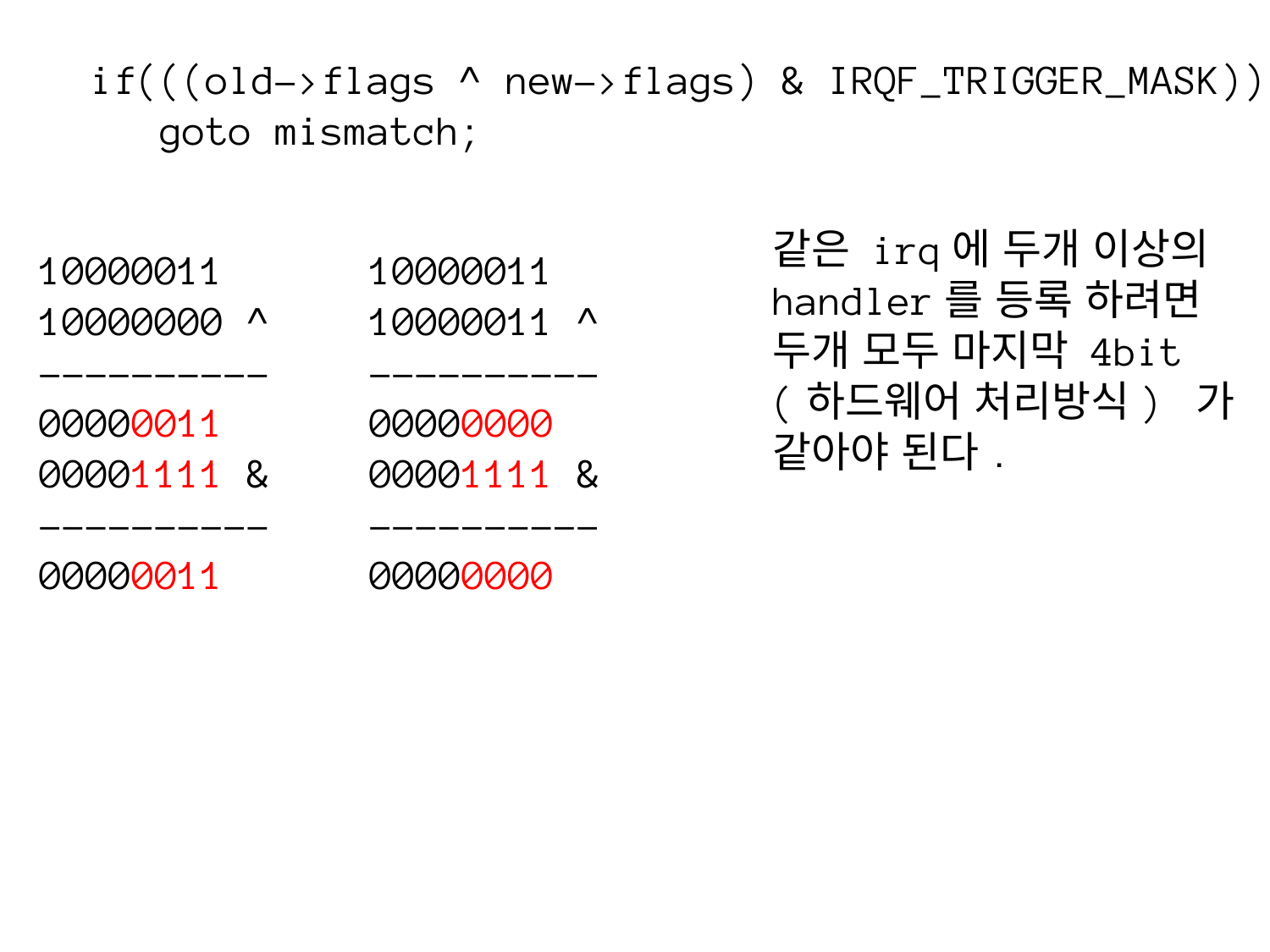

if(((old->flags ^ new->flags) & IRQF_TRIGGER_MASK))
   goto mismatch;
같은 irq에 두개 이상의
handler를 등록 하려면
두개 모두 마지막 4bit
(하드웨어 처리방식) 가
같아야 된다.
10000011
10000000 ^
----------
00000011
00001111 &
----------
00000011
10000011
10000011 ^
----------
00000000
00001111 &
----------
00000000